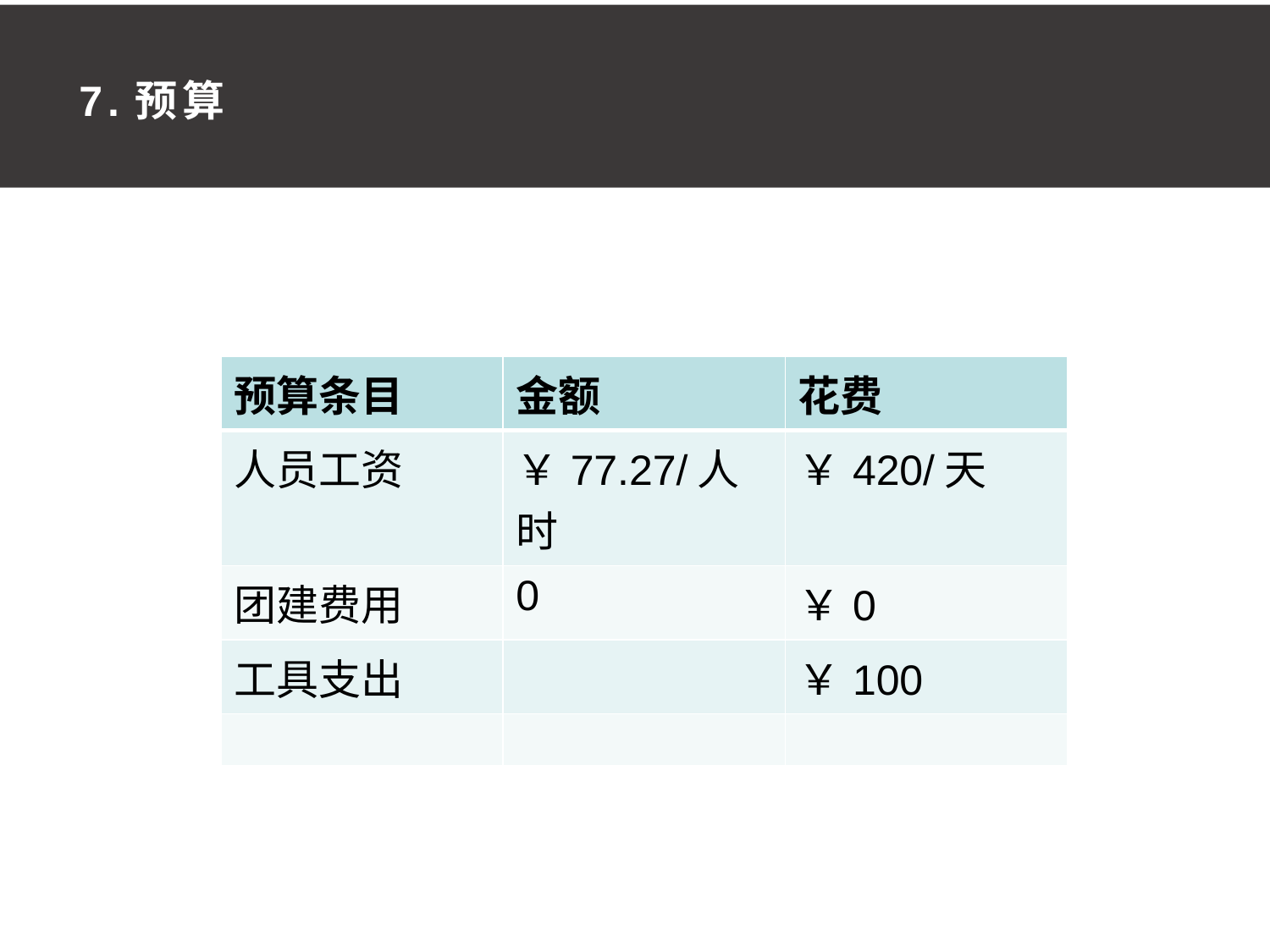

7.预算
| 预算条目 | 金额 | 花费 |
| --- | --- | --- |
| 人员工资 | ￥77.27/人时 | ￥420/天 |
| 团建费用 | 0 | ￥0 |
| 工具支出 |  | ￥100 |
|  |  |  |